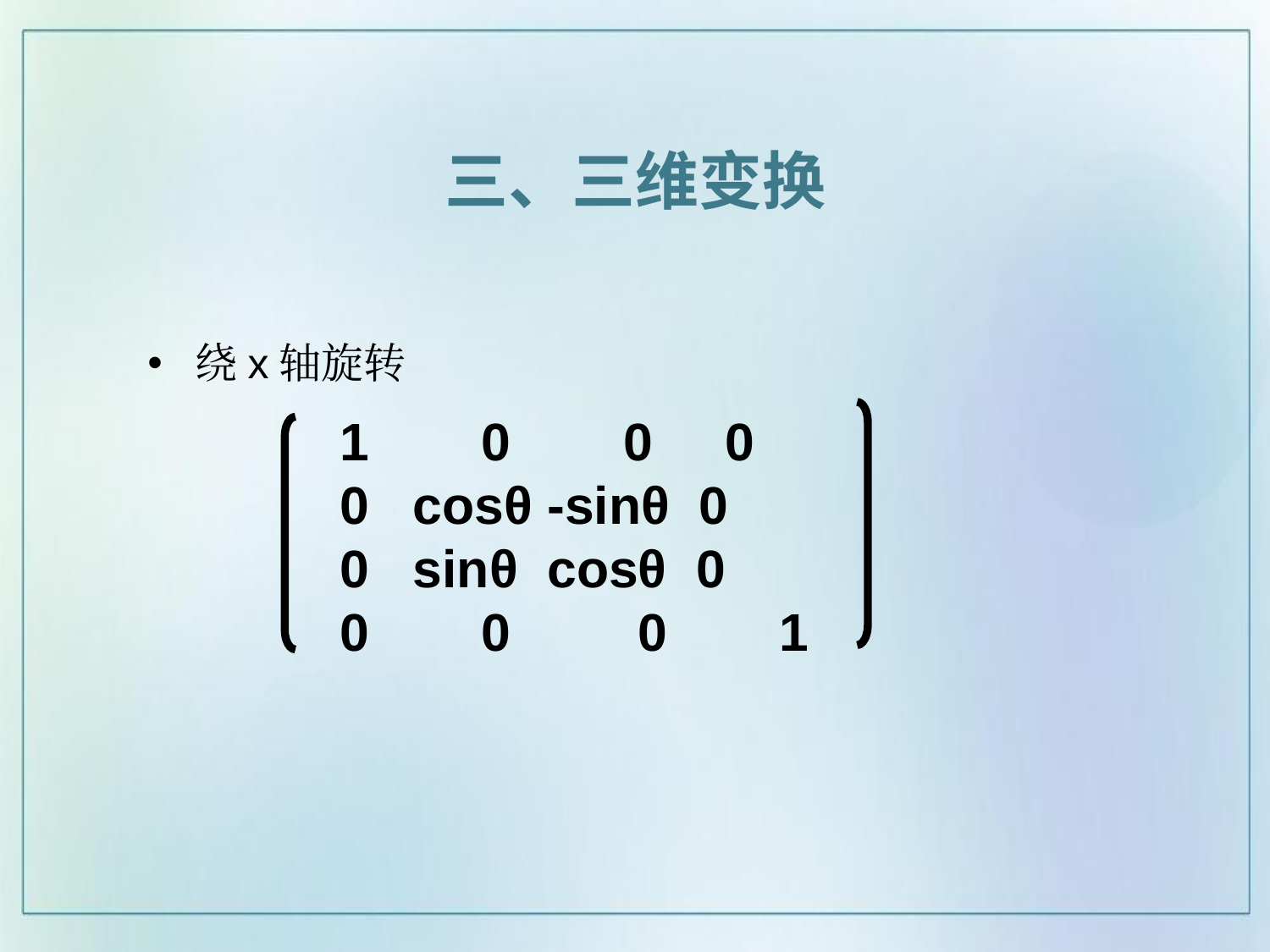

三、三维变换
绕x轴旋转
1	 0	  0     0
0   cosθ -sinθ  0
0   sinθ  cosθ  0
0	 0	   0	    1